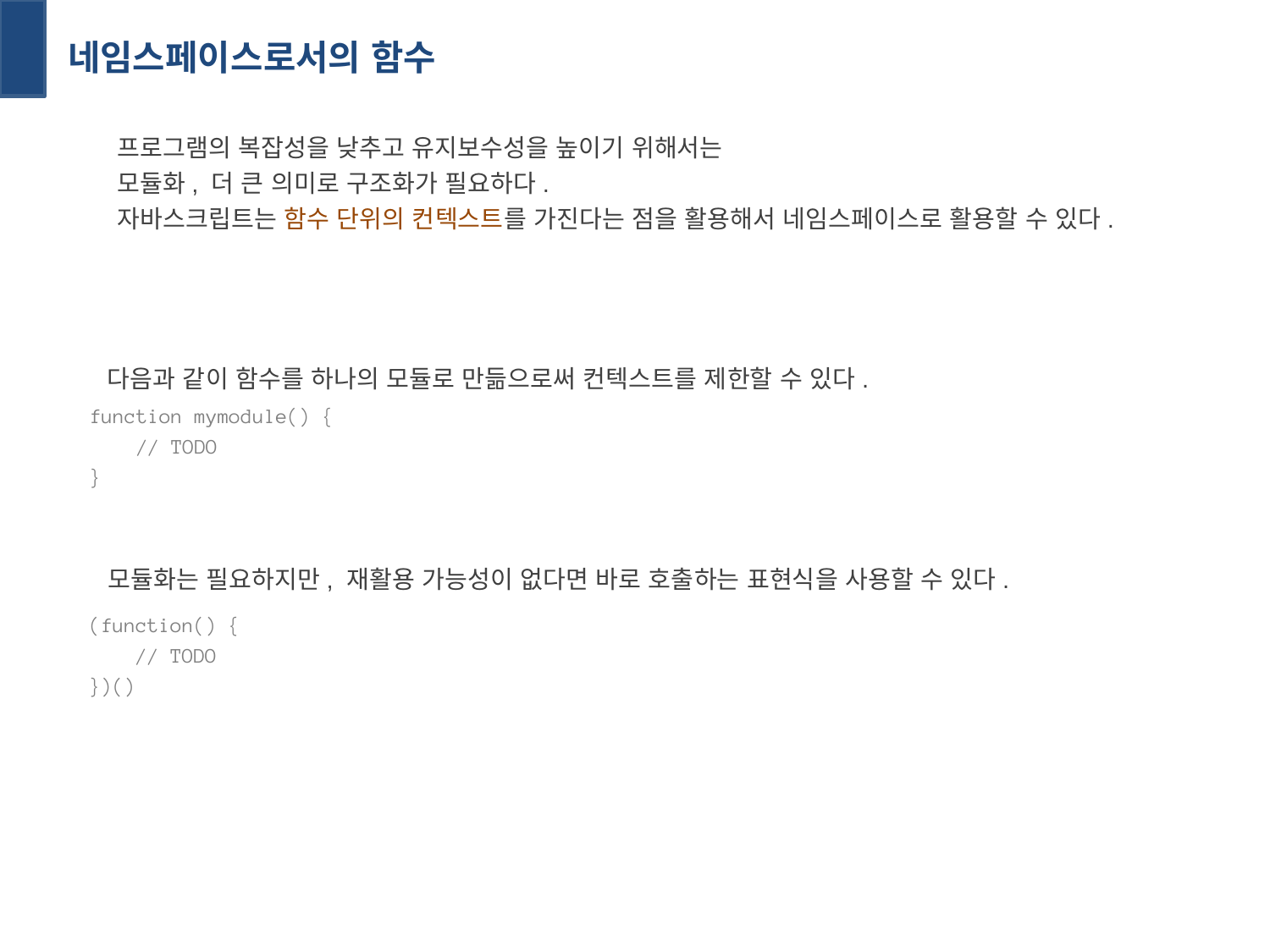

ㅊ
# 네임스페이스로서의 함수
프로그램의 복잡성을 낮추고 유지보수성을 높이기 위해서는
모듈화, 더 큰 의미로 구조화가 필요하다.
자바스크립트는 함수 단위의 컨텍스트를 가진다는 점을 활용해서 네임스페이스로 활용할 수 있다.
다음과 같이 함수를 하나의 모듈로 만듦으로써 컨텍스트를 제한할 수 있다.
function mymodule() {
    // TODO
}
모듈화는 필요하지만, 재활용 가능성이 없다면 바로 호출하는 표현식을 사용할 수 있다.
(function() {
    // TODO
})()